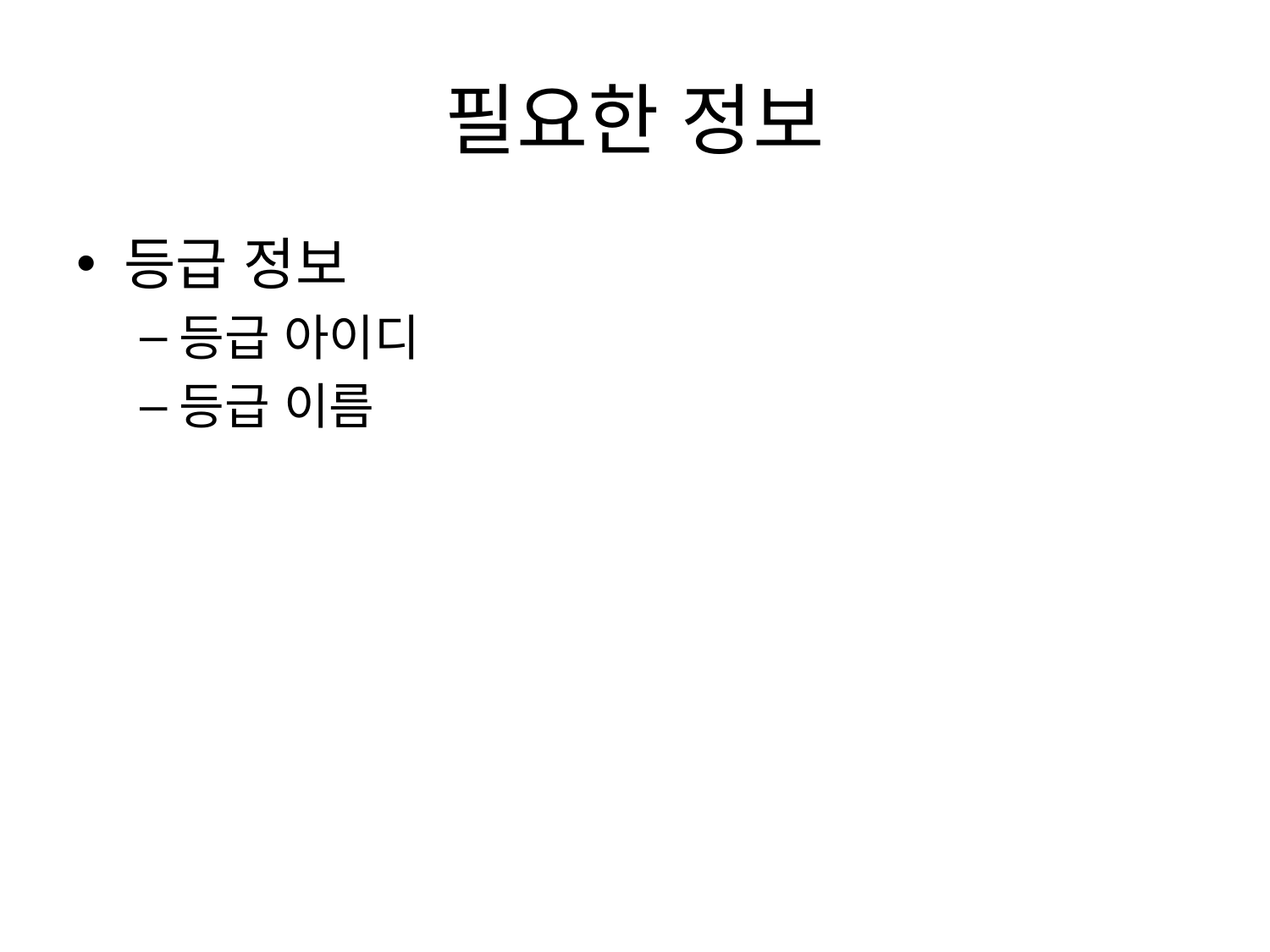

# 필요한 정보
등급 정보
등급 아이디
등급 이름